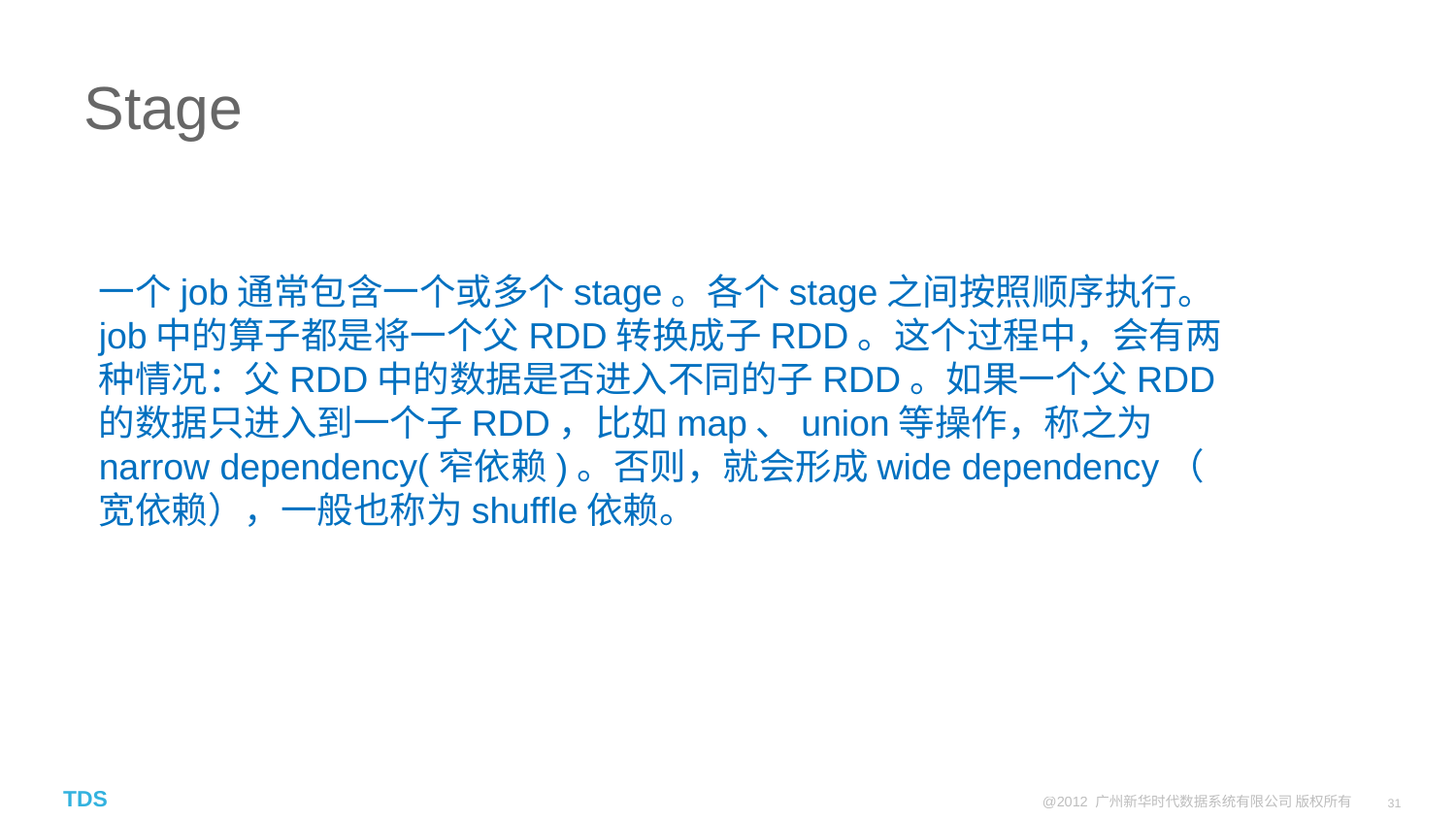

# Stage

一个job通常包含一个或多个stage。各个stage之间按照顺序执行。job中的算子都是将一个父RDD转换成子RDD。这个过程中，会有两种情况：父RDD中的数据是否进入不同的子RDD。如果一个父RDD的数据只进入到一个子RDD，比如map、union等操作，称之为narrow dependency(窄依赖)。否则，就会形成wide dependency（ 宽依赖），一般也称为shuffle依赖。